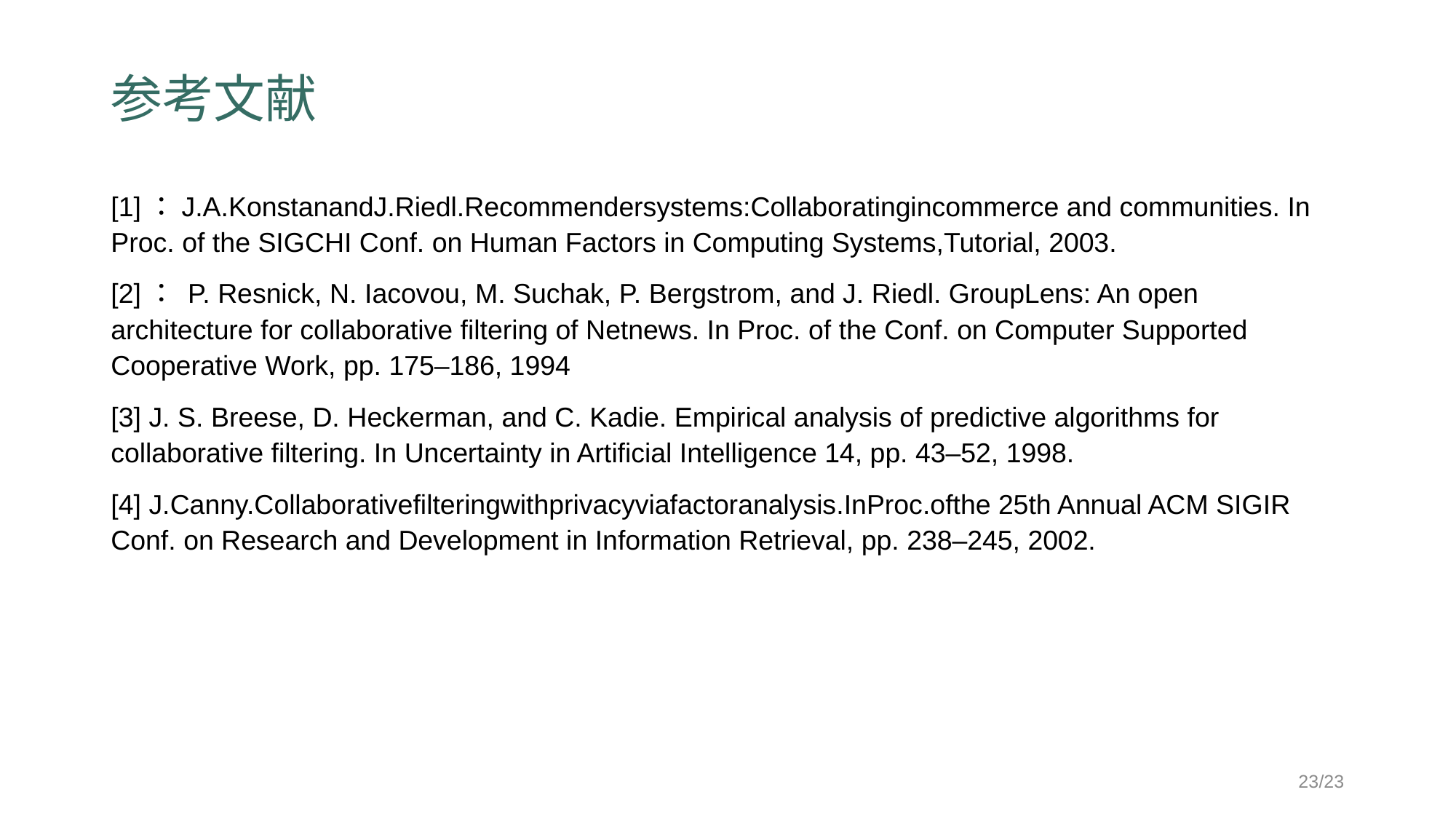

# 参考文献
[1]：J.A.KonstanandJ.Riedl.Recommendersystems:Collaboratingincommerce and communities. In Proc. of the SIGCHI Conf. on Human Factors in Computing Systems,Tutorial, 2003.
[2]： P. Resnick, N. Iacovou, M. Suchak, P. Bergstrom, and J. Riedl. GroupLens: An open architecture for collaborative filtering of Netnews. In Proc. of the Conf. on Computer Supported Cooperative Work, pp. 175–186, 1994
[3] J. S. Breese, D. Heckerman, and C. Kadie. Empirical analysis of predictive algorithms for collaborative filtering. In Uncertainty in Artificial Intelligence 14, pp. 43–52, 1998.
[4] J.Canny.Collaborativefilteringwithprivacyviafactoranalysis.InProc.ofthe 25th Annual ACM SIGIR Conf. on Research and Development in Information Retrieval, pp. 238–245, 2002.
23/23